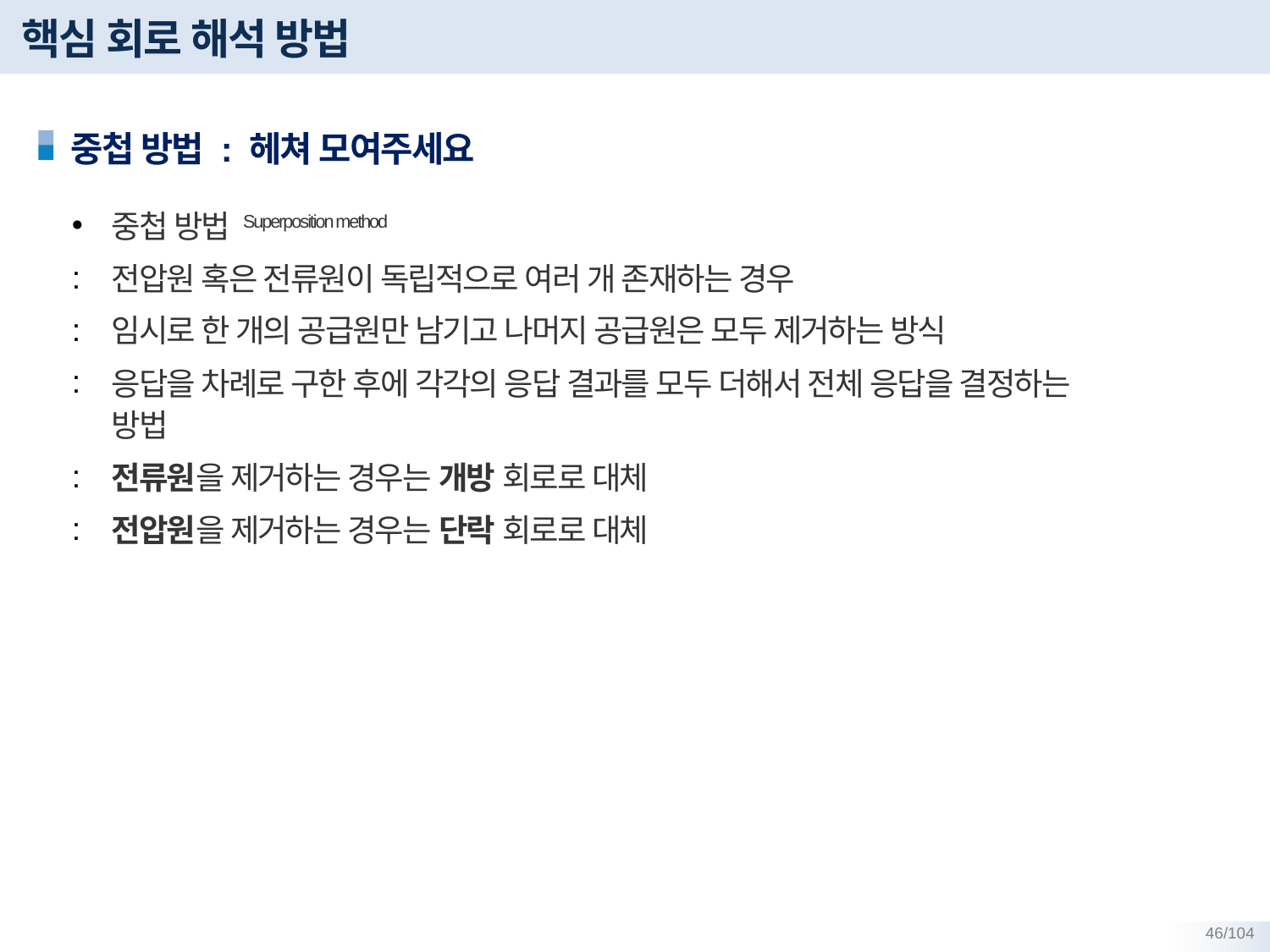

# 핵심 회로 해석 방법
중첩 방법 : 헤쳐 모여주세요

중첩 방법 Superposition method
전압원 혹은 전류원이 독립적으로 여러 개 존재하는 경우
임시로 한 개의 공급원만 남기고 나머지 공급원은 모두 제거하는 방식
응답을 차례로 구한 후에 각각의 응답 결과를 모두 더해서 전체 응답을 결정하는 방법
전류원을 제거하는 경우는 개방 회로로 대체
전압원을 제거하는 경우는 단락 회로로 대체